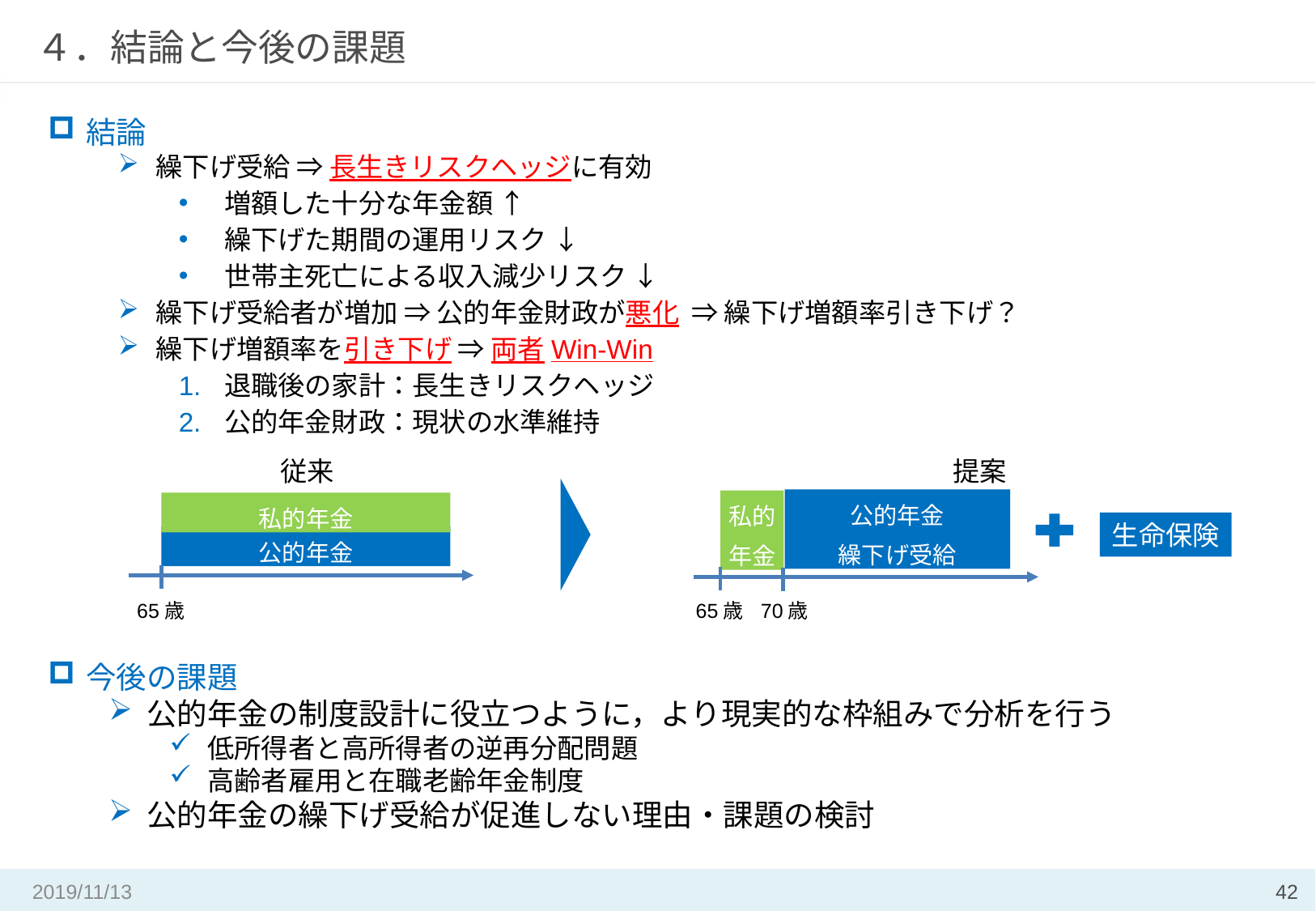

# ４．結論と今後の課題
結論
繰下げ受給 ⇒ 長生きリスクヘッジに有効
増額した十分な年金額 ↑
繰下げた期間の運用リスク ↓
世帯主死亡による収入減少リスク ↓
繰下げ受給者が増加 ⇒ 公的年金財政が悪化  ⇒ 繰下げ増額率引き下げ？
繰下げ増額率を引き下げ ⇒ 両者Win-Win
退職後の家計：長生きリスクヘッジ
公的年金財政：現状の水準維持
従来
私的年金
公的年金
65歳
提案
公的年金
繰下げ受給
私的年金
70歳
65歳

生命保険

今後の課題
公的年金の制度設計に役立つように，より現実的な枠組みで分析を行う
低所得者と高所得者の逆再分配問題
高齢者雇用と在職老齢年金制度
公的年金の繰下げ受給が促進しない理由・課題の検討

2019/11/13
42